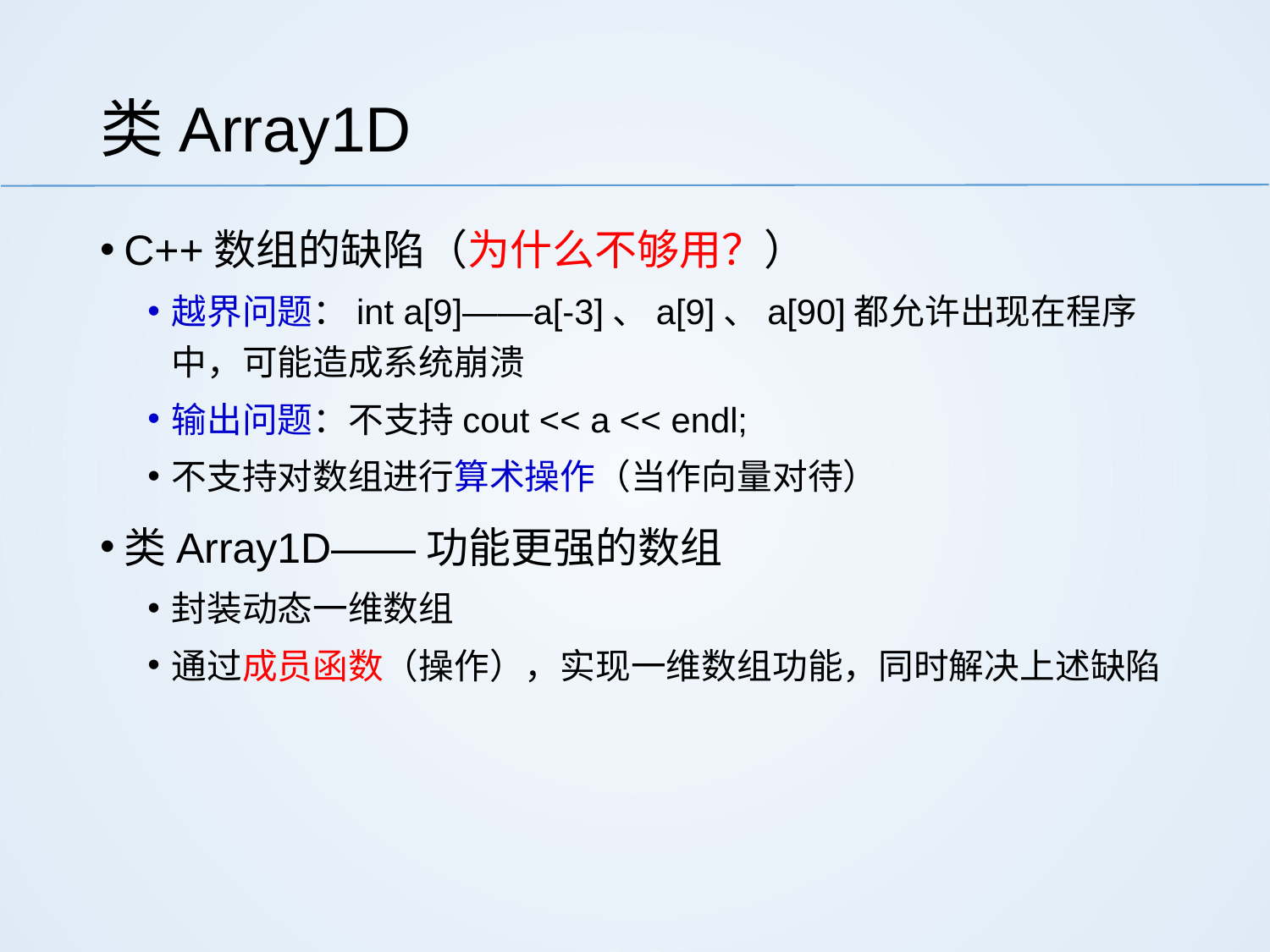

# 类Array1D
C++数组的缺陷（为什么不够用？）
越界问题：int a[9]——a[-3]、a[9]、a[90]都允许出现在程序中，可能造成系统崩溃
输出问题：不支持cout << a << endl;
不支持对数组进行算术操作（当作向量对待）
类Array1D——功能更强的数组
封装动态一维数组
通过成员函数（操作），实现一维数组功能，同时解决上述缺陷